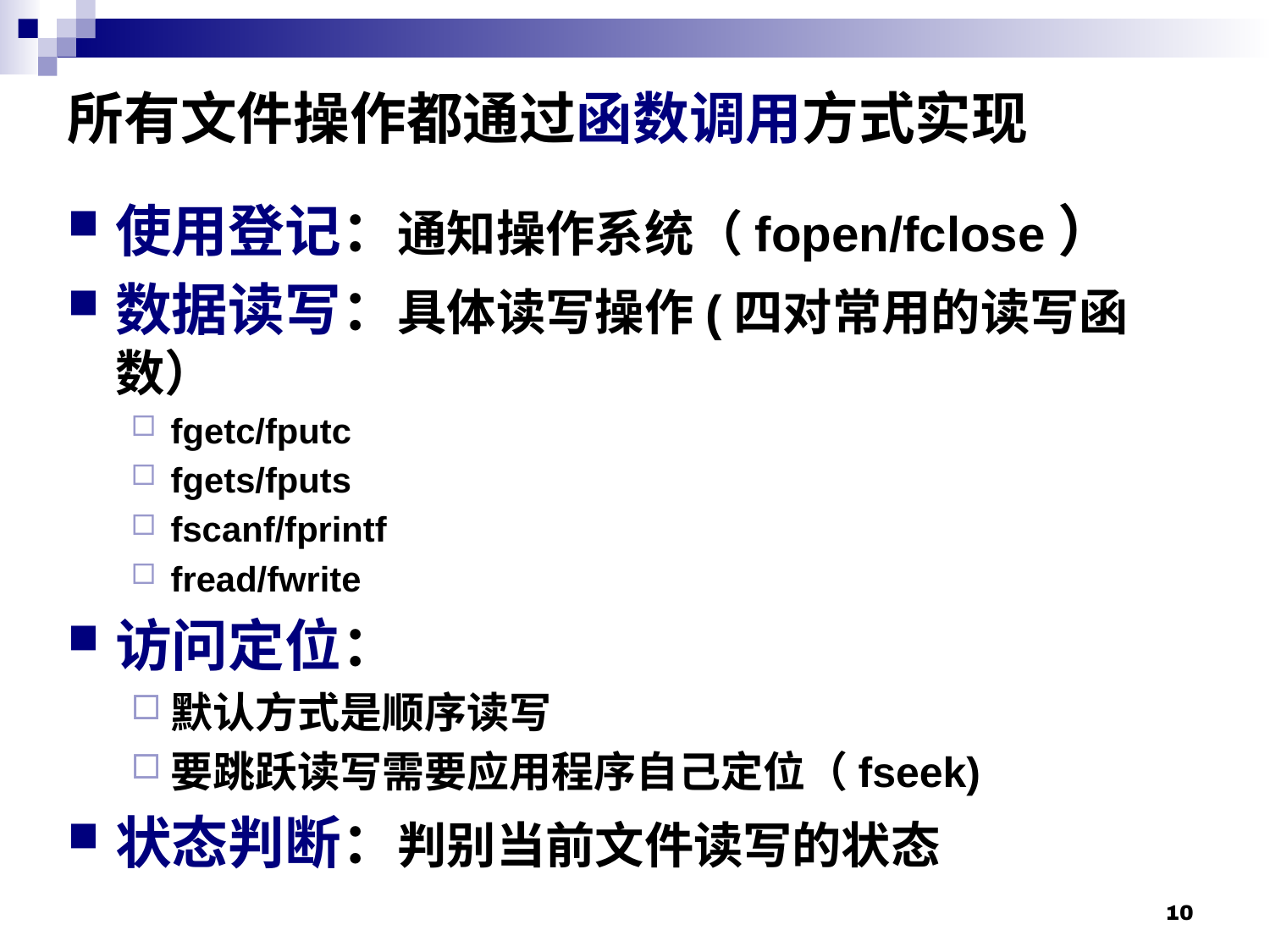

所有文件操作都通过函数调用方式实现
使用登记：通知操作系统（fopen/fclose）
数据读写：具体读写操作(四对常用的读写函数）
fgetc/fputc
fgets/fputs
fscanf/fprintf
fread/fwrite
访问定位：
默认方式是顺序读写
要跳跃读写需要应用程序自己定位（fseek)
状态判断：判别当前文件读写的状态
10